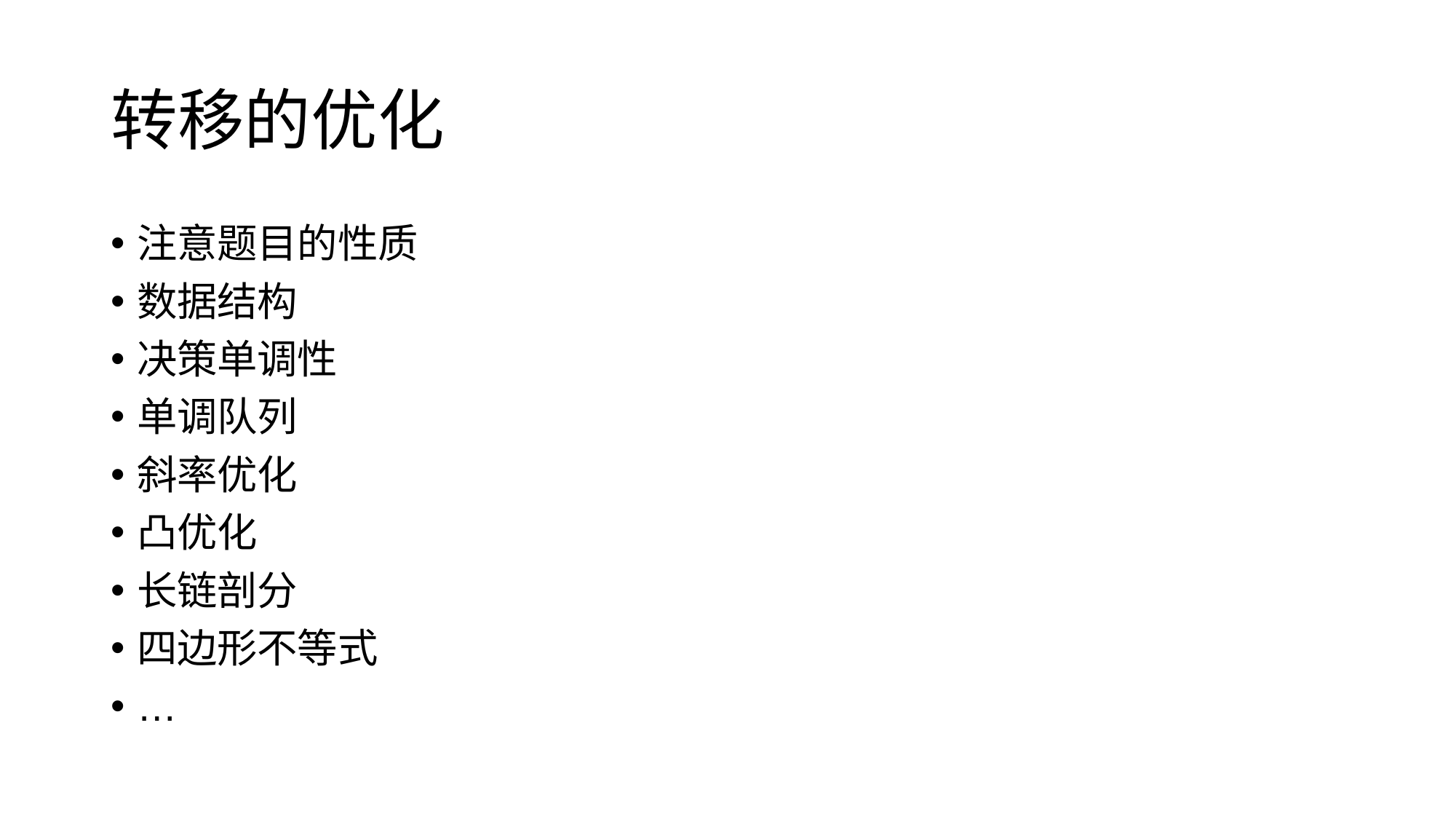

# 转移的优化
注意题目的性质
数据结构
决策单调性
单调队列
斜率优化
凸优化
长链剖分
四边形不等式
…